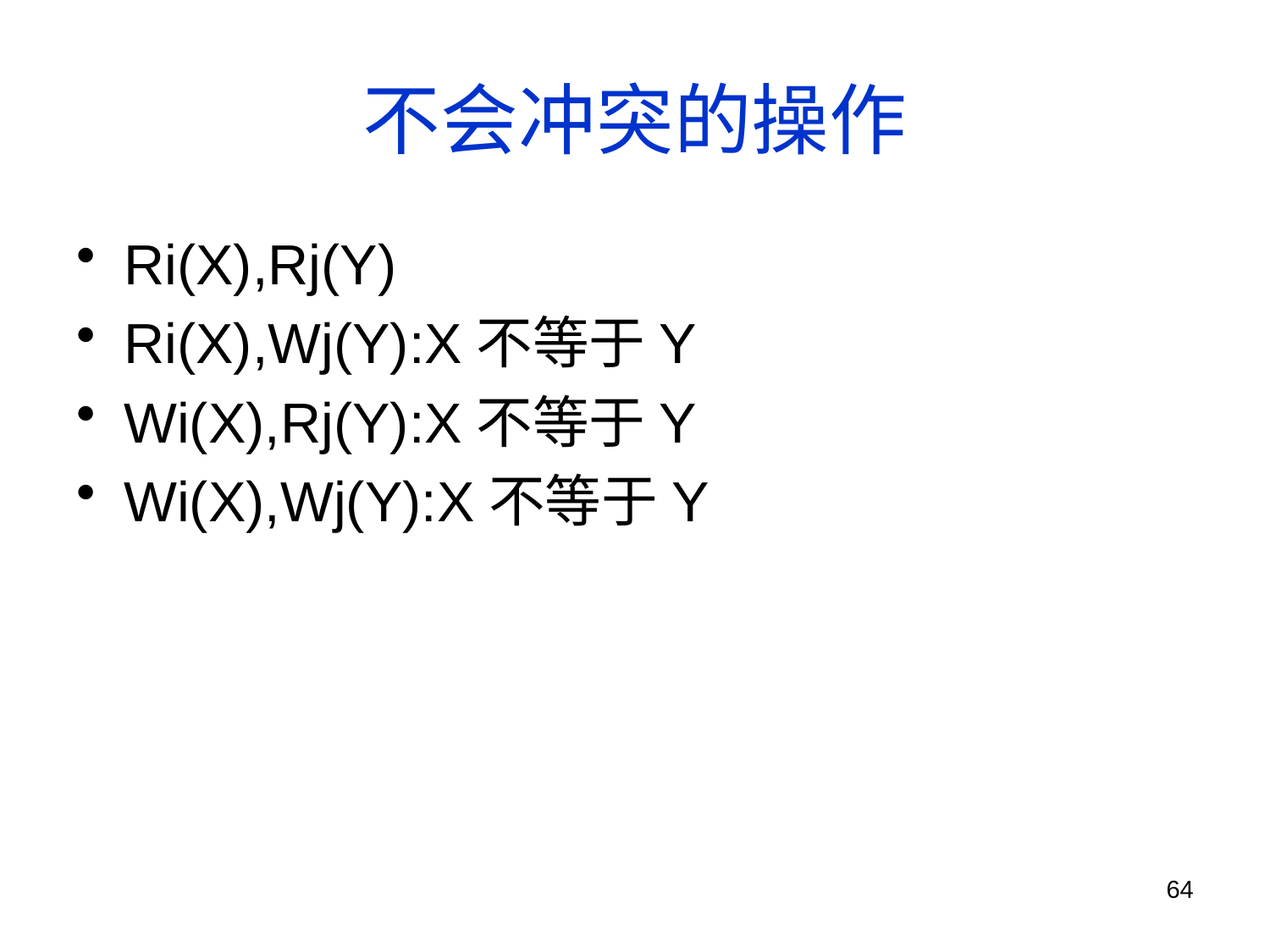

# 不会冲突的操作
Ri(X),Rj(Y)
Ri(X),Wj(Y):X不等于Y
Wi(X),Rj(Y):X不等于Y
Wi(X),Wj(Y):X不等于Y
64